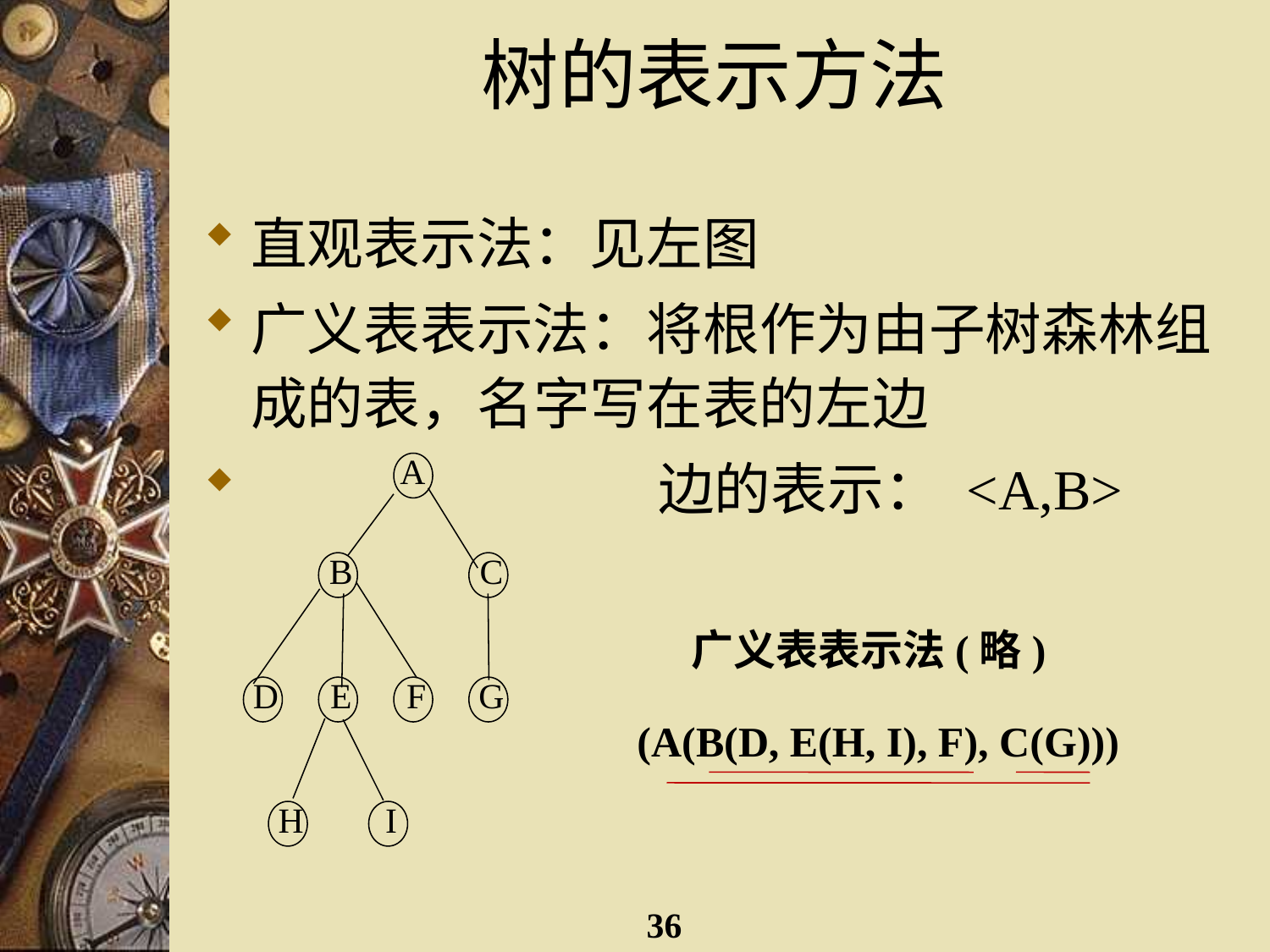

# 树的表示方法
直观表示法：见左图
广义表表示法：将根作为由子树森林组成的表，名字写在表的左边
                               边的表示： <A,B>
A

B

C

D

E

F

G

H

I

广义表表示法(略)
(A(B(D, E(H, I), F), C(G)))